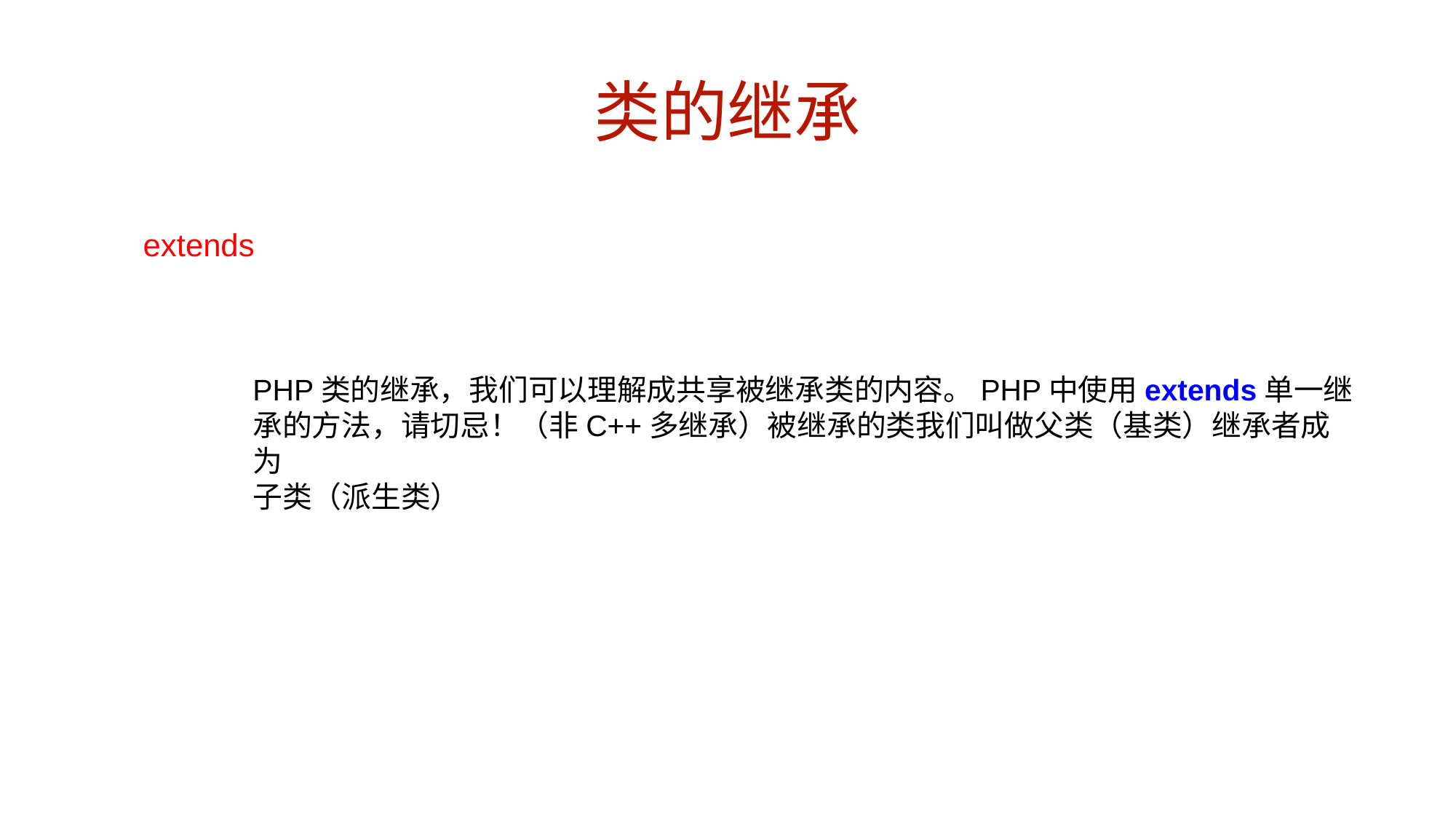

# 类的继承
extends
PHP类的继承，我们可以理解成共享被继承类的内容。PHP中使用extends单一继
承的方法，请切忌！（非C++多继承）被继承的类我们叫做父类（基类）继承者成为
子类（派生类）